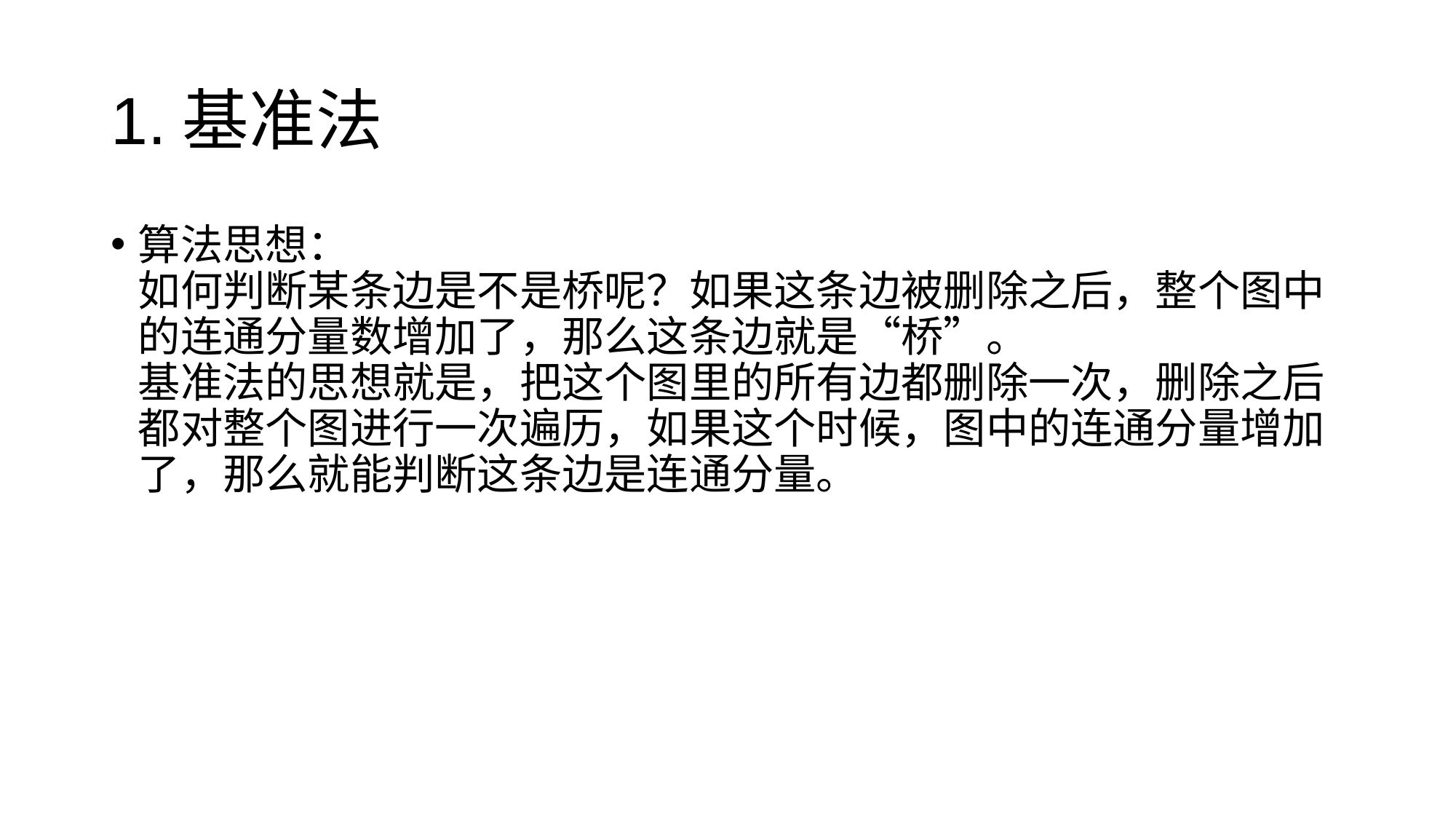

# 1.基准法
算法思想：
如何判断某条边是不是桥呢？如果这条边被删除之后，整个图中的连通分量数增加了，那么这条边就是“桥”。
基准法的思想就是，把这个图里的所有边都删除一次，删除之后都对整个图进行一次遍历，如果这个时候，图中的连通分量增加了，那么就能判断这条边是连通分量。